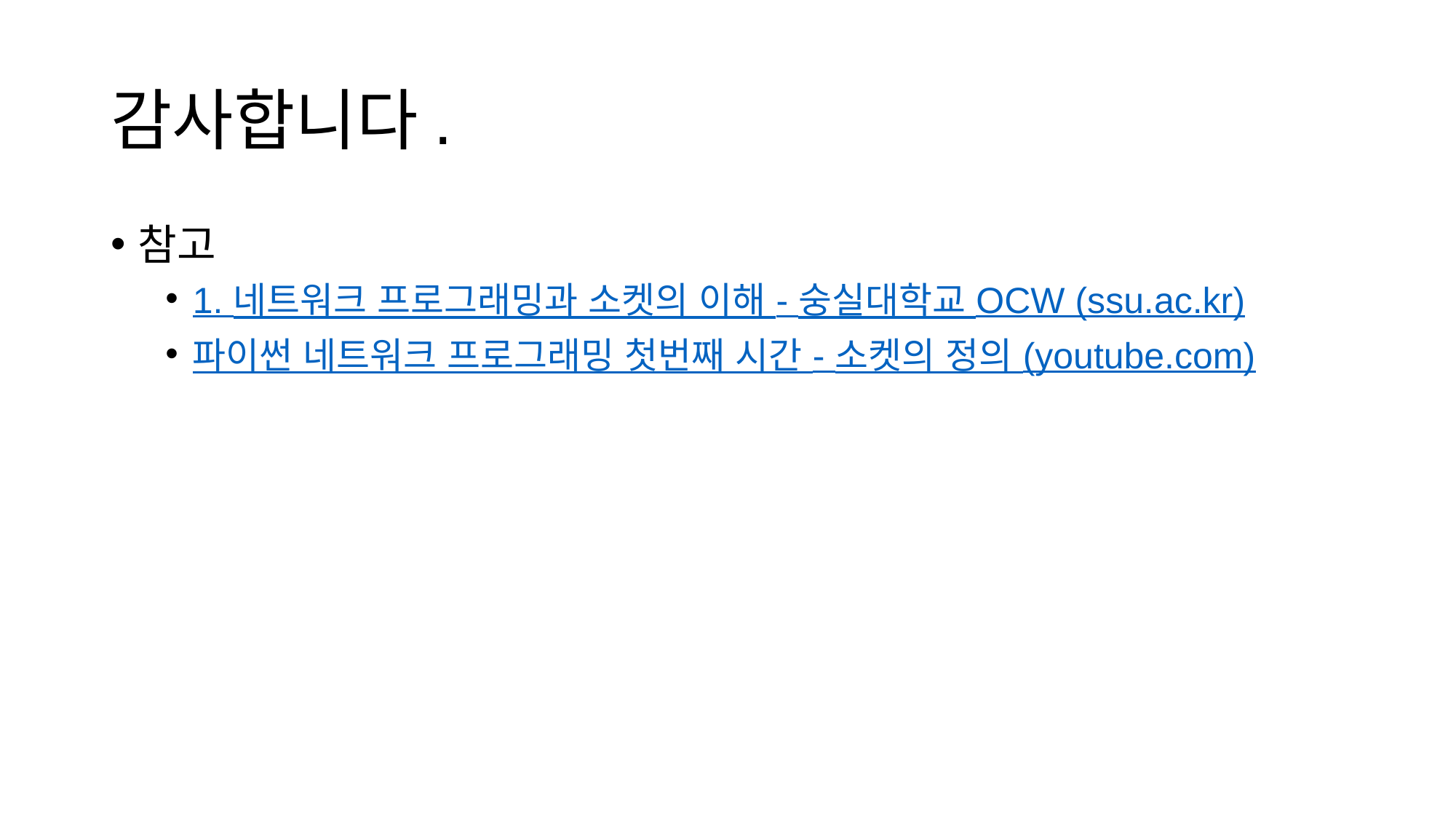

# 감사합니다.
참고
1. 네트워크 프로그래밍과 소켓의 이해 - 숭실대학교 OCW (ssu.ac.kr)
파이썬 네트워크 프로그래밍 첫번째 시간 - 소켓의 정의 (youtube.com)